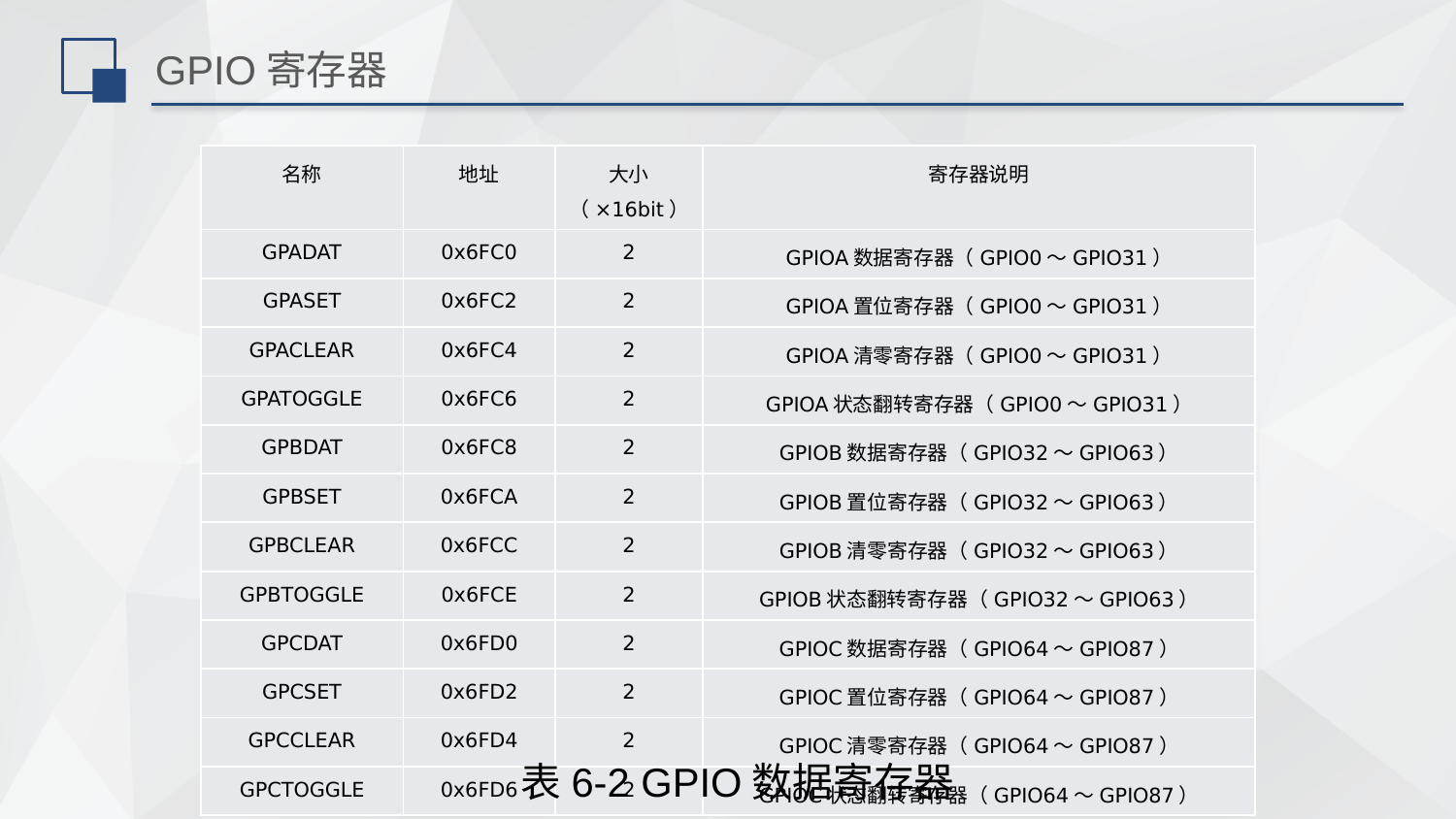

# GPIO寄存器
| 名称 | 地址 | 大小（×16bit） | 寄存器说明 |
| --- | --- | --- | --- |
| GPADAT | 0x6FC0 | 2 | GPIOA数据寄存器（GPIO0～GPIO31） |
| GPASET | 0x6FC2 | 2 | GPIOA置位寄存器（GPIO0～GPIO31） |
| GPACLEAR | 0x6FC4 | 2 | GPIOA清零寄存器（GPIO0～GPIO31） |
| GPATOGGLE | 0x6FC6 | 2 | GPIOA状态翻转寄存器（GPIO0～GPIO31） |
| GPBDAT | 0x6FC8 | 2 | GPIOB数据寄存器（GPIO32～GPIO63） |
| GPBSET | 0x6FCA | 2 | GPIOB置位寄存器（GPIO32～GPIO63） |
| GPBCLEAR | 0x6FCC | 2 | GPIOB清零寄存器（GPIO32～GPIO63） |
| GPBTOGGLE | 0x6FCE | 2 | GPIOB状态翻转寄存器（GPIO32～GPIO63） |
| GPCDAT | 0x6FD0 | 2 | GPIOC数据寄存器（GPIO64～GPIO87） |
| GPCSET | 0x6FD2 | 2 | GPIOC置位寄存器（GPIO64～GPIO87） |
| GPCCLEAR | 0x6FD4 | 2 | GPIOC清零寄存器（GPIO64～GPIO87） |
| GPCTOGGLE | 0x6FD6 | 2 | GPIOC状态翻转寄存器（GPIO64～GPIO87） |
表6-2 GPIO数据寄存器